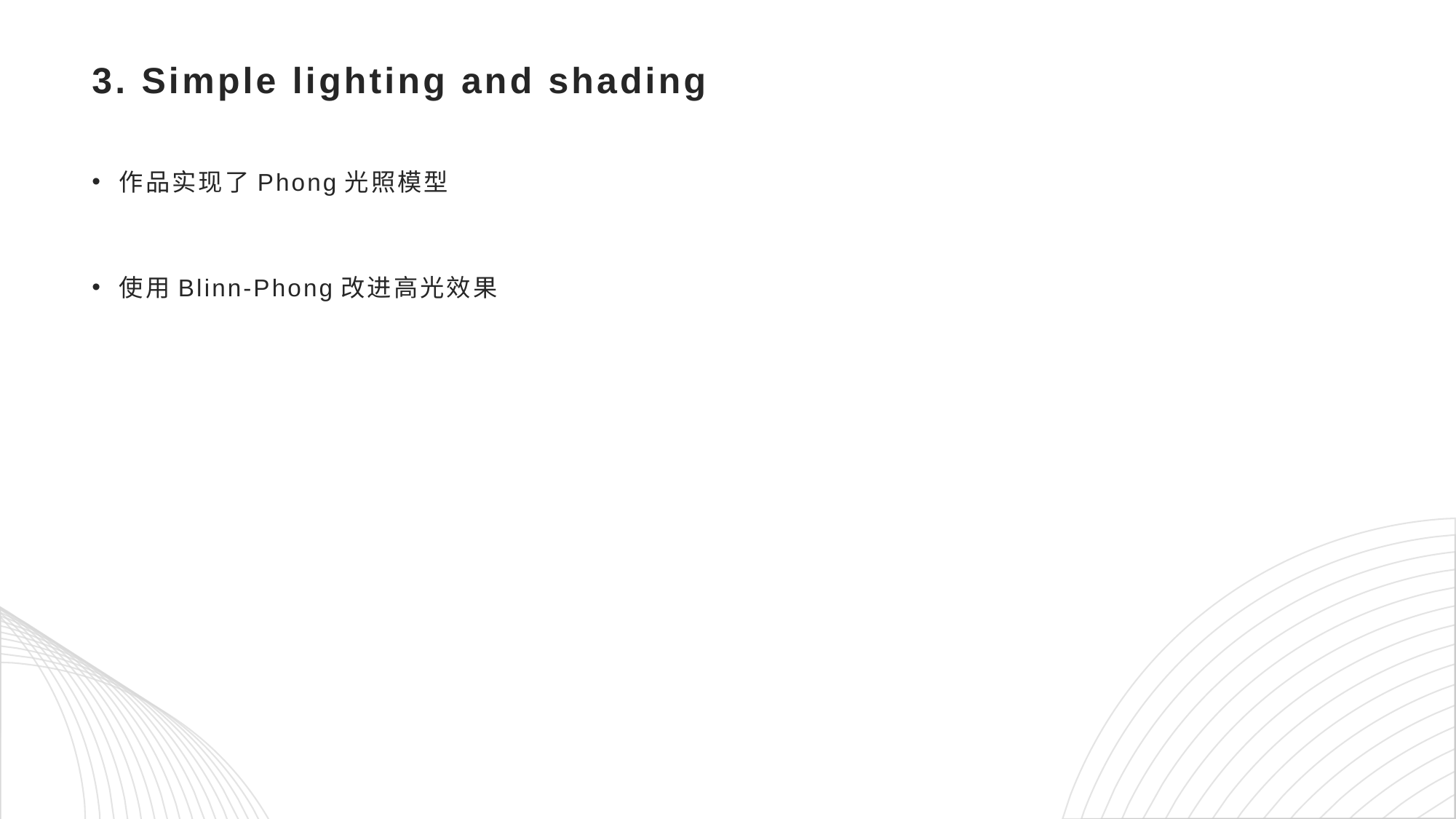

# 3. Simple lighting and shading

作品实现了Phong光照模型

使用Blinn-Phong改进高光效果